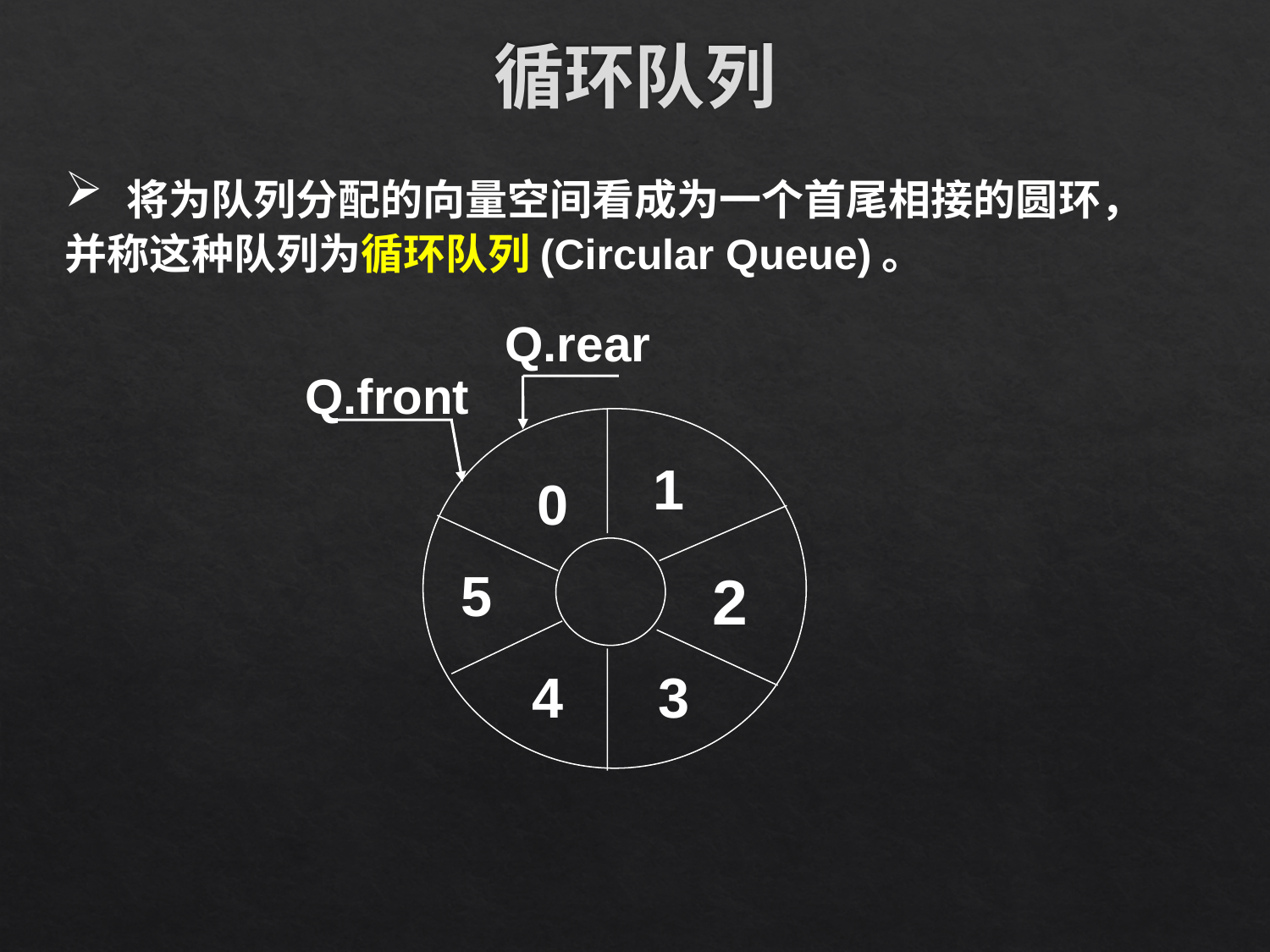

# 循环队列
 将为队列分配的向量空间看成为一个首尾相接的圆环，并称这种队列为循环队列(Circular Queue)。
Q.rear

Q.front

1
0
5
2
4
3